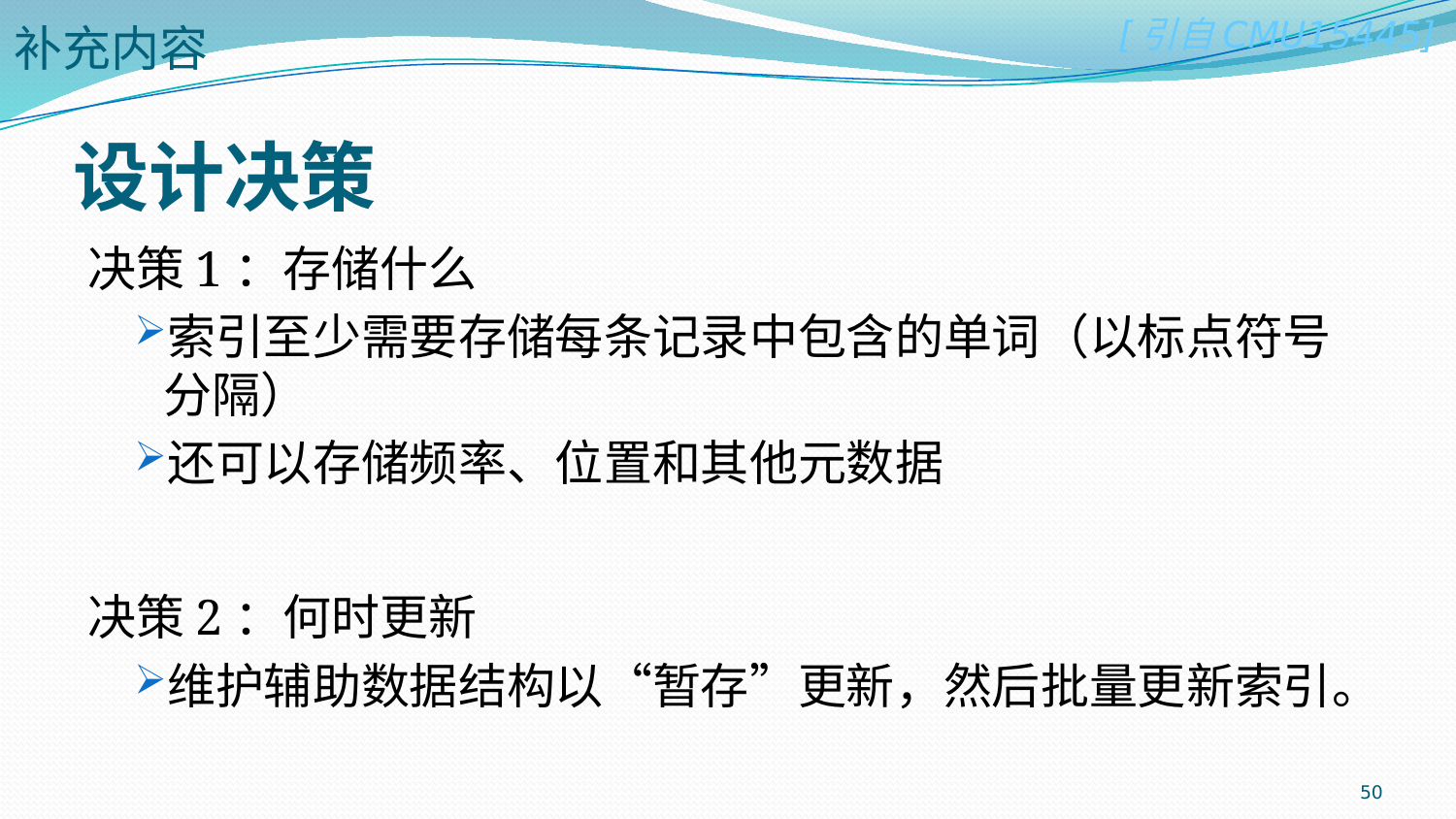

补充内容
# 设计决策
决策1：存储什么
索引至少需要存储每条记录中包含的单词（以标点符号分隔）
还可以存储频率、位置和其他元数据

决策2：何时更新
维护辅助数据结构以“暂存”更新，然后批量更新索引。
50